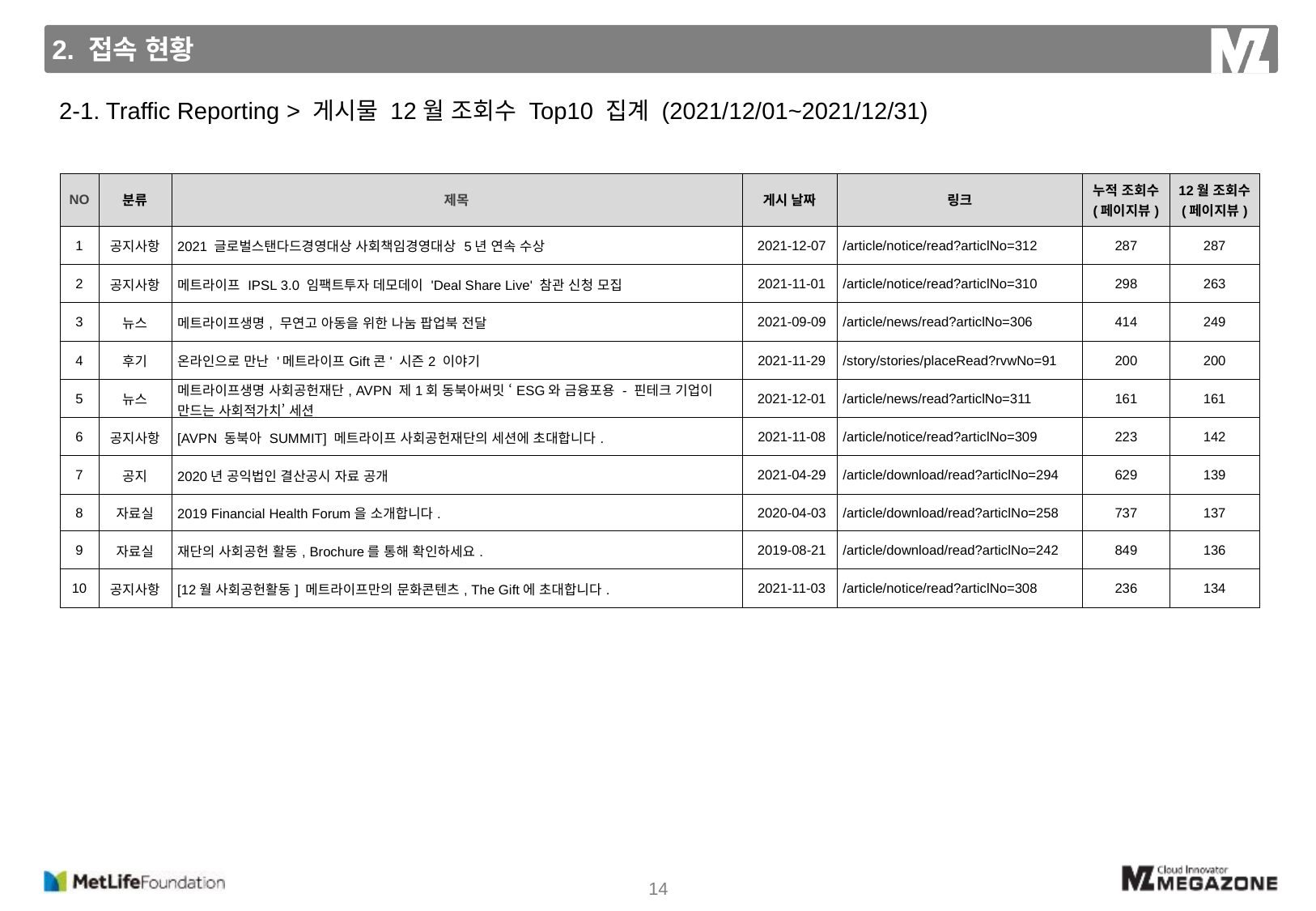

2. 접속 현황
2-1. Traffic Reporting > 게시물 12월 조회수 Top10 집계 (2021/12/01~2021/12/31)
| NO | 분류 | 제목 | 게시 날짜 | 링크 | 누적 조회수 (페이지뷰) | 12월 조회수 (페이지뷰) |
| --- | --- | --- | --- | --- | --- | --- |
| 1 | 공지사항 | 2021 글로벌스탠다드경영대상 사회책임경영대상 5년 연속 수상 | 2021-12-07 | /article/notice/read?articlNo=312 | 287 | 287 |
| 2 | 공지사항 | 메트라이프 IPSL 3.0 임팩트투자 데모데이 'Deal Share Live' 참관 신청 모집 | 2021-11-01 | /article/notice/read?articlNo=310 | 298 | 263 |
| 3 | 뉴스 | 메트라이프생명, 무연고 아동을 위한 나눔 팝업북 전달 | 2021-09-09 | /article/news/read?articlNo=306 | 414 | 249 |
| 4 | 후기 | 온라인으로 만난 '메트라이프Gift콘' 시즌2 이야기 | 2021-11-29 | /story/stories/placeRead?rvwNo=91 | 200 | 200 |
| 5 | 뉴스 | 메트라이프생명 사회공헌재단, AVPN 제1회 동북아써밋 ‘ESG와 금융포용 - 핀테크 기업이 만드는 사회적가치’ 세션 | 2021-12-01 | /article/news/read?articlNo=311 | 161 | 161 |
| 6 | 공지사항 | [AVPN 동북아 SUMMIT] 메트라이프 사회공헌재단의 세션에 초대합니다. | 2021-11-08 | /article/notice/read?articlNo=309 | 223 | 142 |
| 7 | 공지 | 2020년 공익법인 결산공시 자료 공개 | 2021-04-29 | /article/download/read?articlNo=294 | 629 | 139 |
| 8 | 자료실 | 2019 Financial Health Forum을 소개합니다. | 2020-04-03 | /article/download/read?articlNo=258 | 737 | 137 |
| 9 | 자료실 | 재단의 사회공헌 활동, Brochure를 통해 확인하세요. | 2019-08-21 | /article/download/read?articlNo=242 | 849 | 136 |
| 10 | 공지사항 | [12월 사회공헌활동] 메트라이프만의 문화콘텐츠, The Gift에 초대합니다. | 2021-11-03 | /article/notice/read?articlNo=308 | 236 | 134 |
14